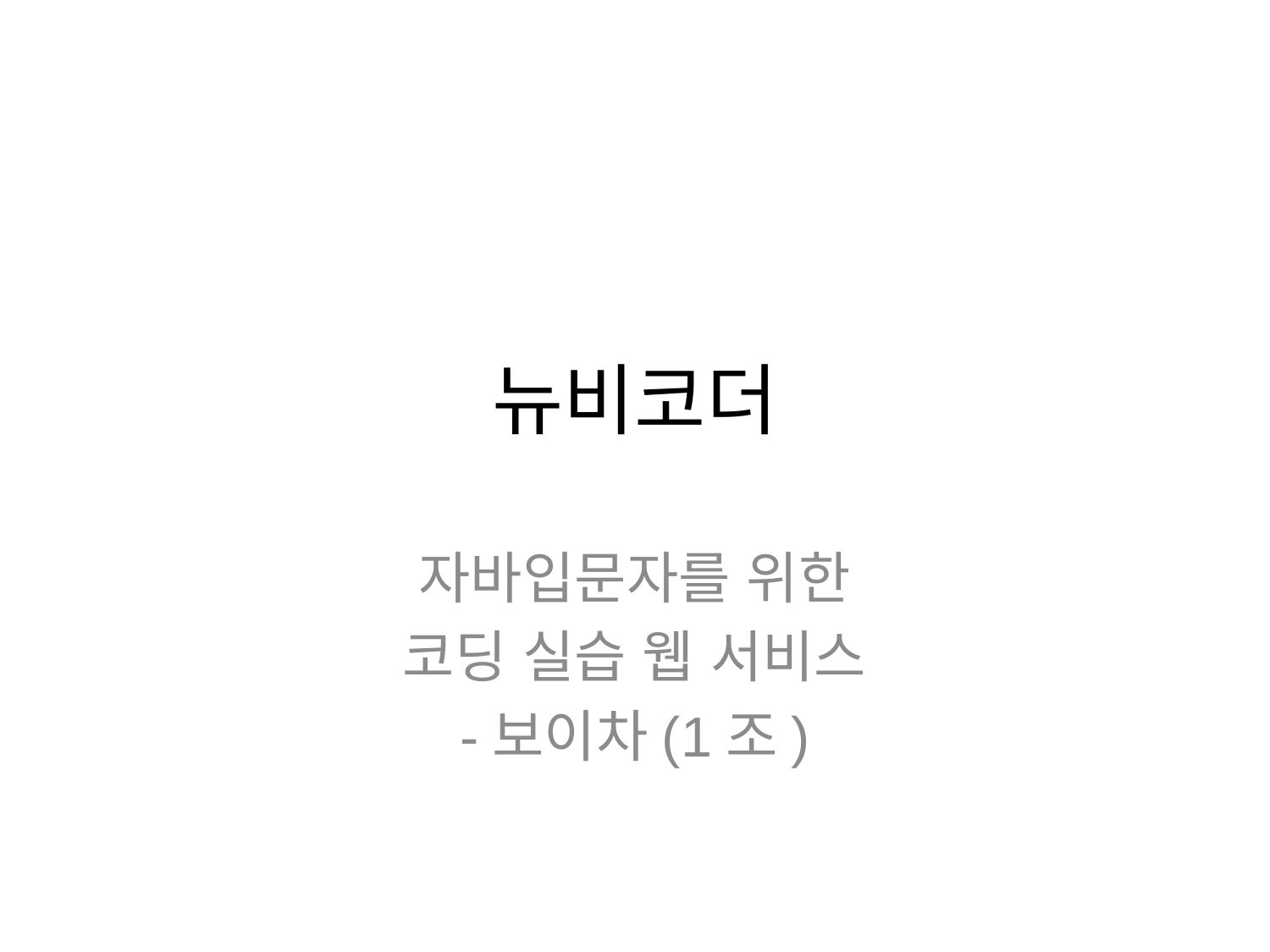

# 뉴비코더
자바입문자를 위한
코딩 실습 웹 서비스
-보이차(1조)